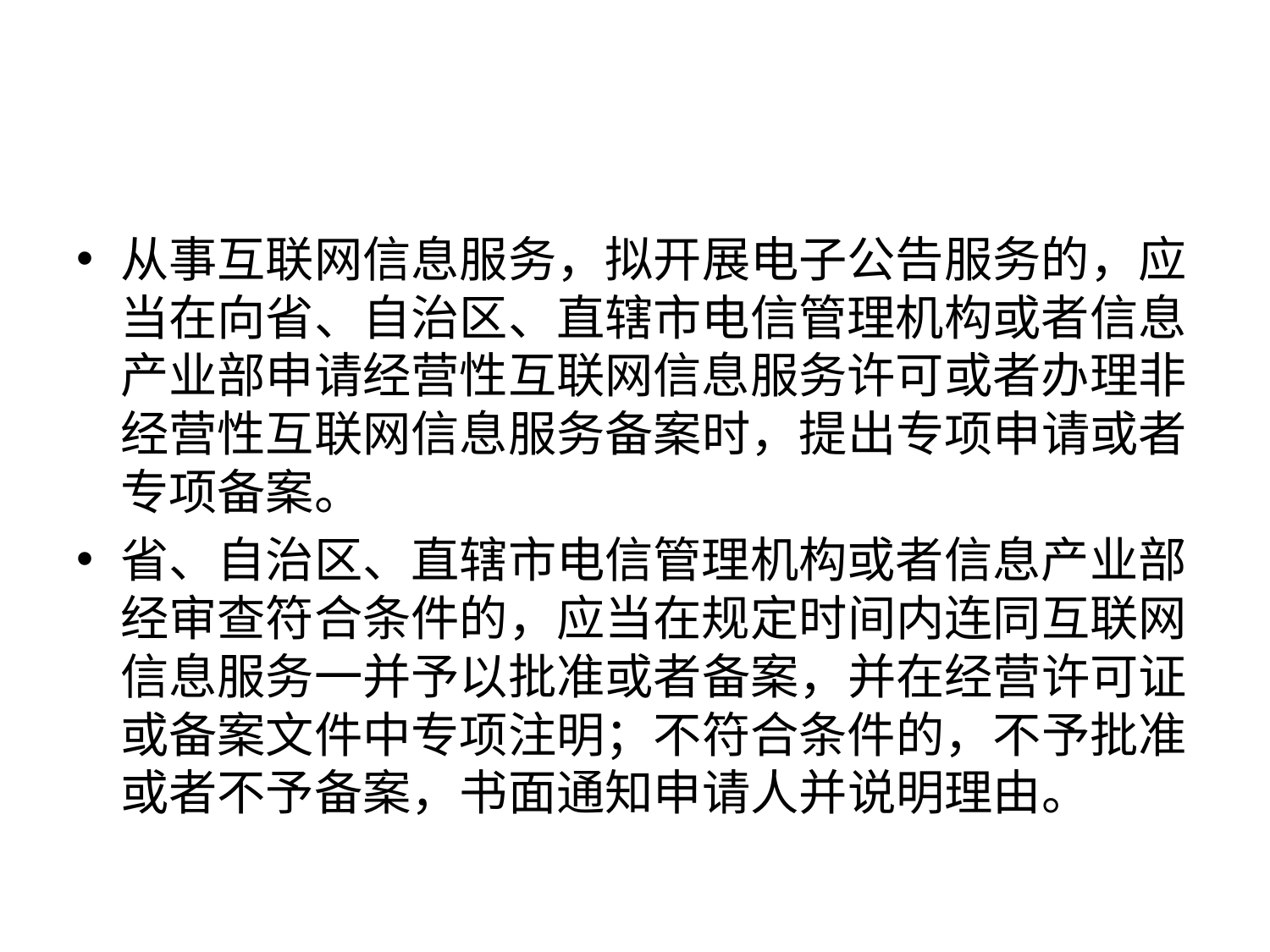

从事互联网信息服务，拟开展电子公告服务的，应当在向省、自治区、直辖市电信管理机构或者信息产业部申请经营性互联网信息服务许可或者办理非经营性互联网信息服务备案时，提出专项申请或者专项备案。
省、自治区、直辖市电信管理机构或者信息产业部经审查符合条件的，应当在规定时间内连同互联网信息服务一并予以批准或者备案，并在经营许可证或备案文件中专项注明；不符合条件的，不予批准或者不予备案，书面通知申请人并说明理由。